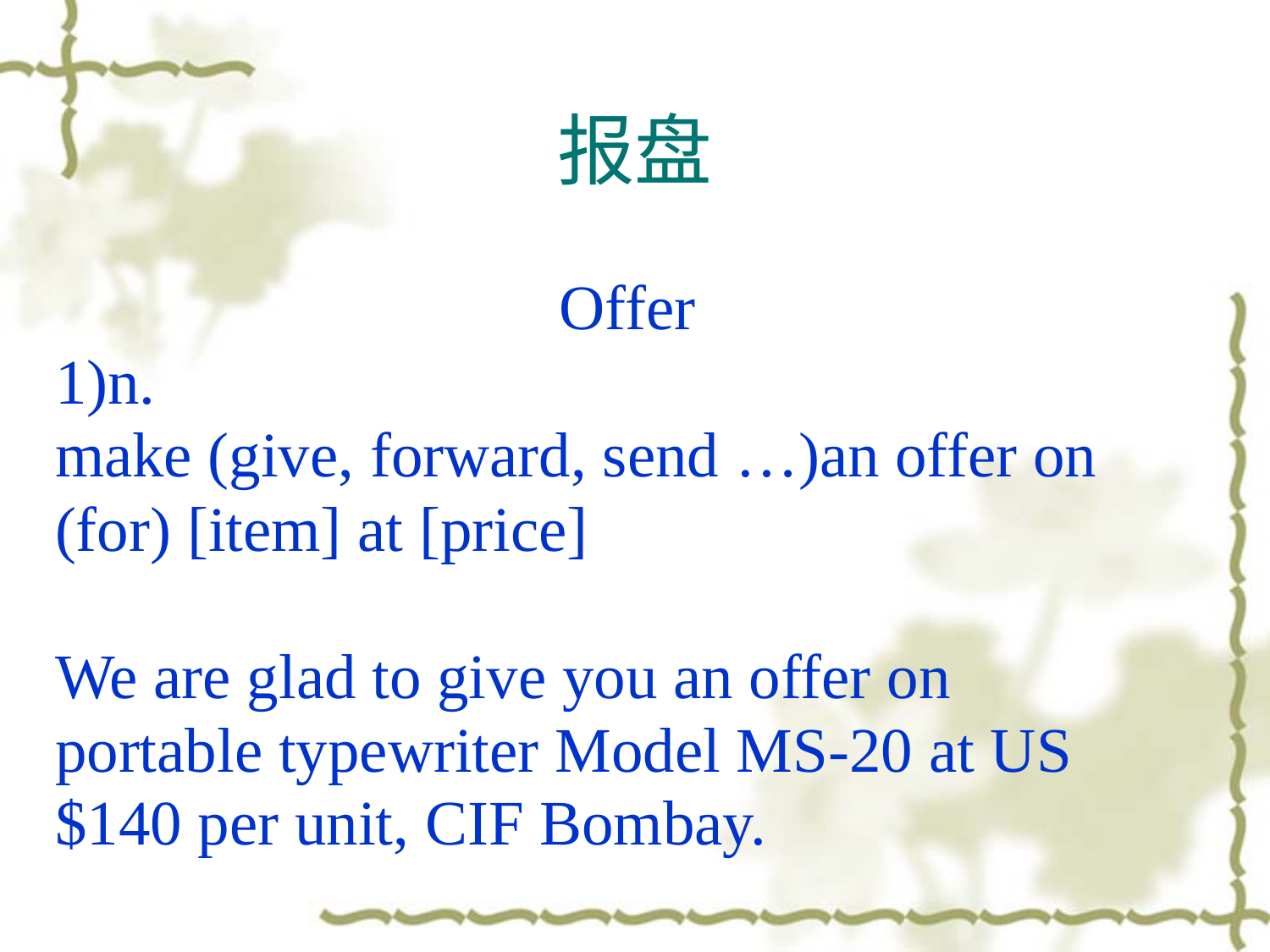

# 报盘
Offer
1)n.
make (give, forward, send …)an offer on
(for) [item] at [price]

We are glad to give you an offer on
portable typewriter Model MS-20 at US
$140 per unit, CIF Bombay.